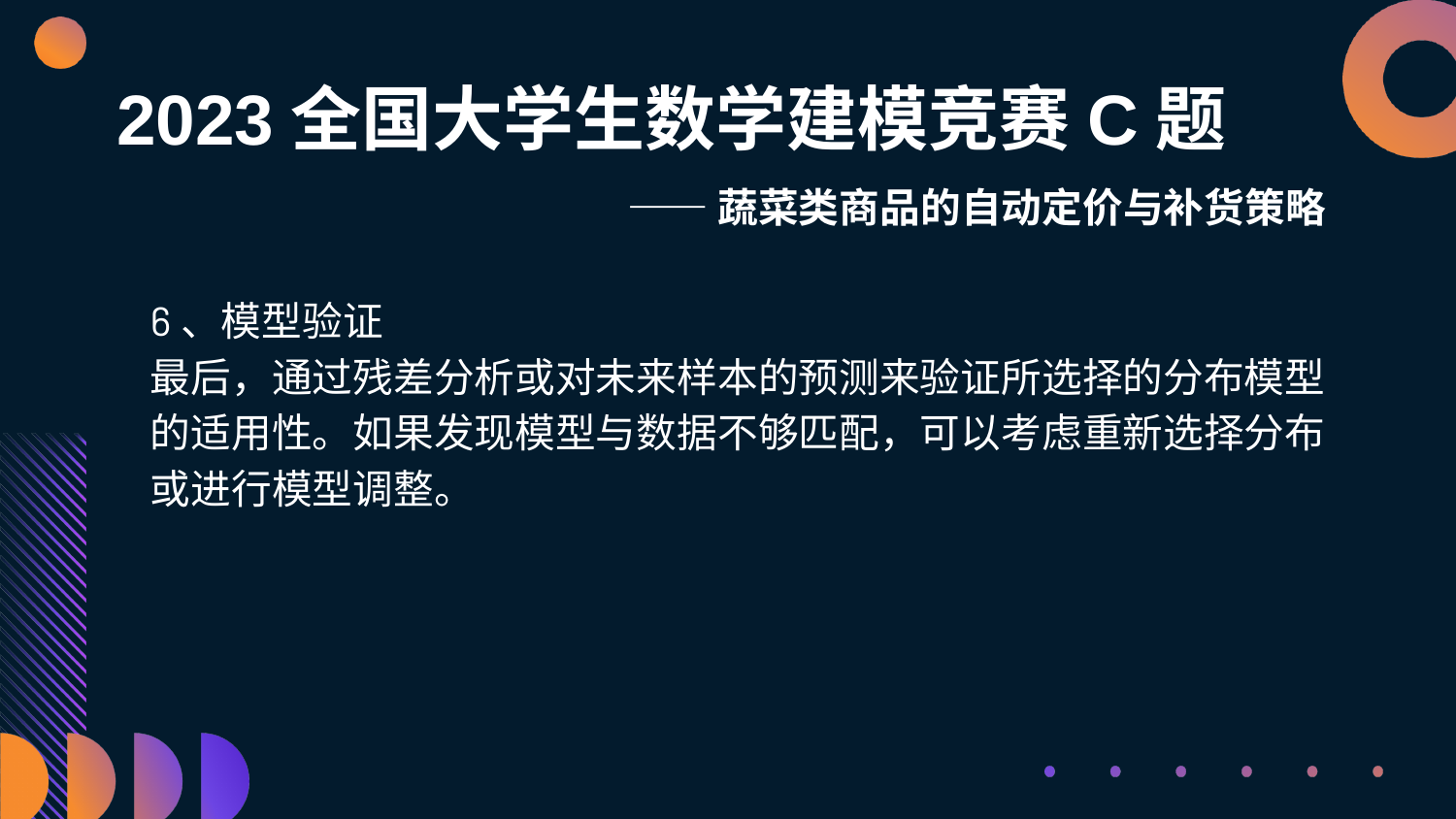

# 2023全国大学生数学建模竞赛C题
——蔬菜类商品的自动定价与补货策略
6、模型验证
最后，通过残差分析或对未来样本的预测来验证所选择的分布模型的适用性。如果发现模型与数据不够匹配，可以考虑重新选择分布或进行模型调整。